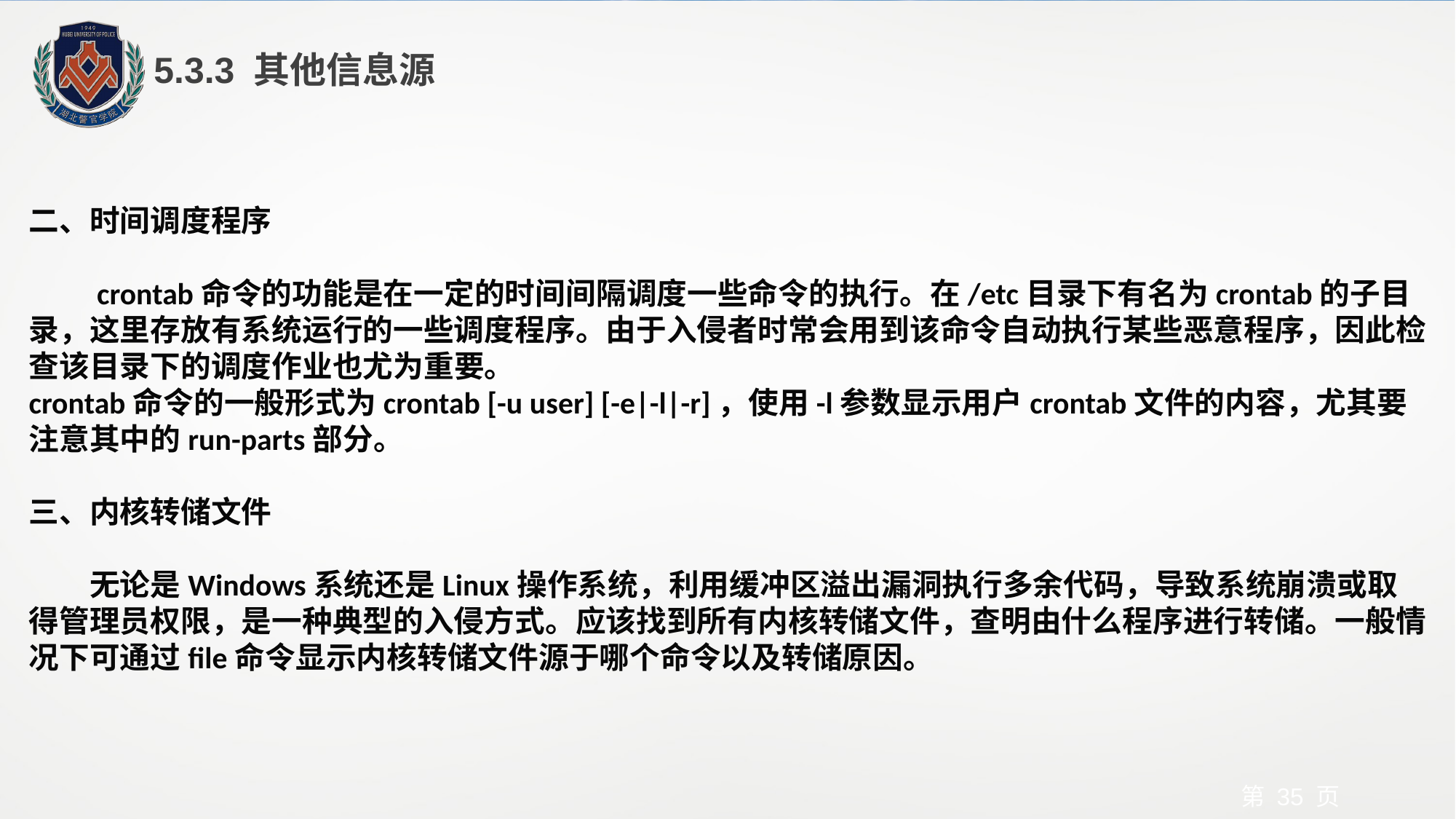

5.3.3 其他信息源
二、时间调度程序

　　crontab命令的功能是在一定的时间间隔调度一些命令的执行。在/etc目录下有名为crontab的子目录，这里存放有系统运行的一些调度程序。由于入侵者时常会用到该命令自动执行某些恶意程序，因此检查该目录下的调度作业也尤为重要。
crontab命令的一般形式为crontab [-u user] [-e|-l|-r]，使用-l参数显示用户crontab文件的内容，尤其要注意其中的run-parts部分。

三、内核转储文件

　　无论是Windows系统还是Linux操作系统，利用缓冲区溢出漏洞执行多余代码，导致系统崩溃或取得管理员权限，是一种典型的入侵方式。应该找到所有内核转储文件，查明由什么程序进行转储。一般情况下可通过file命令显示内核转储文件源于哪个命令以及转储原因。